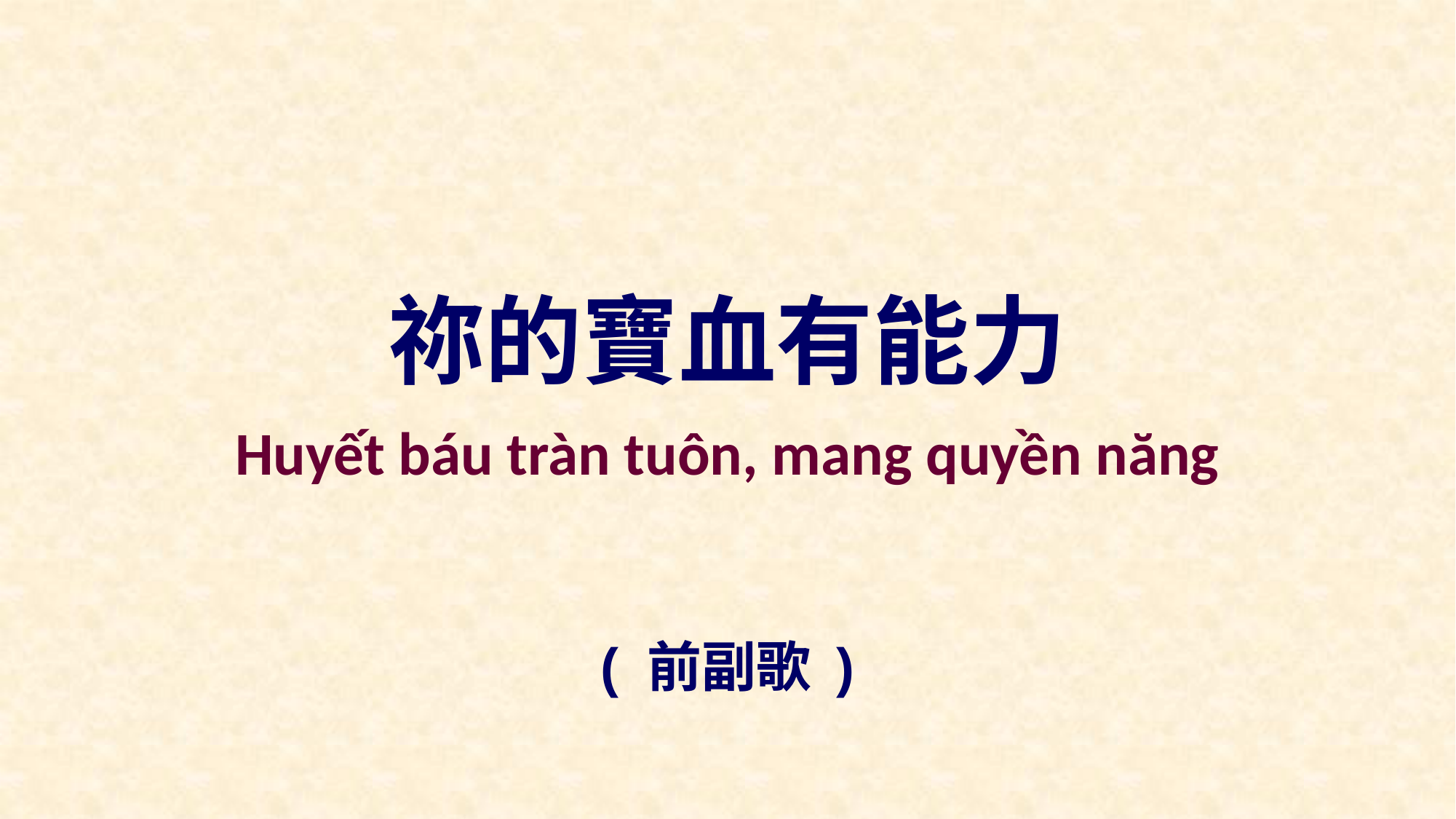

祢的寶血有能力
Huyết báu tràn tuôn, mang quyền năng
( 前副歌 )